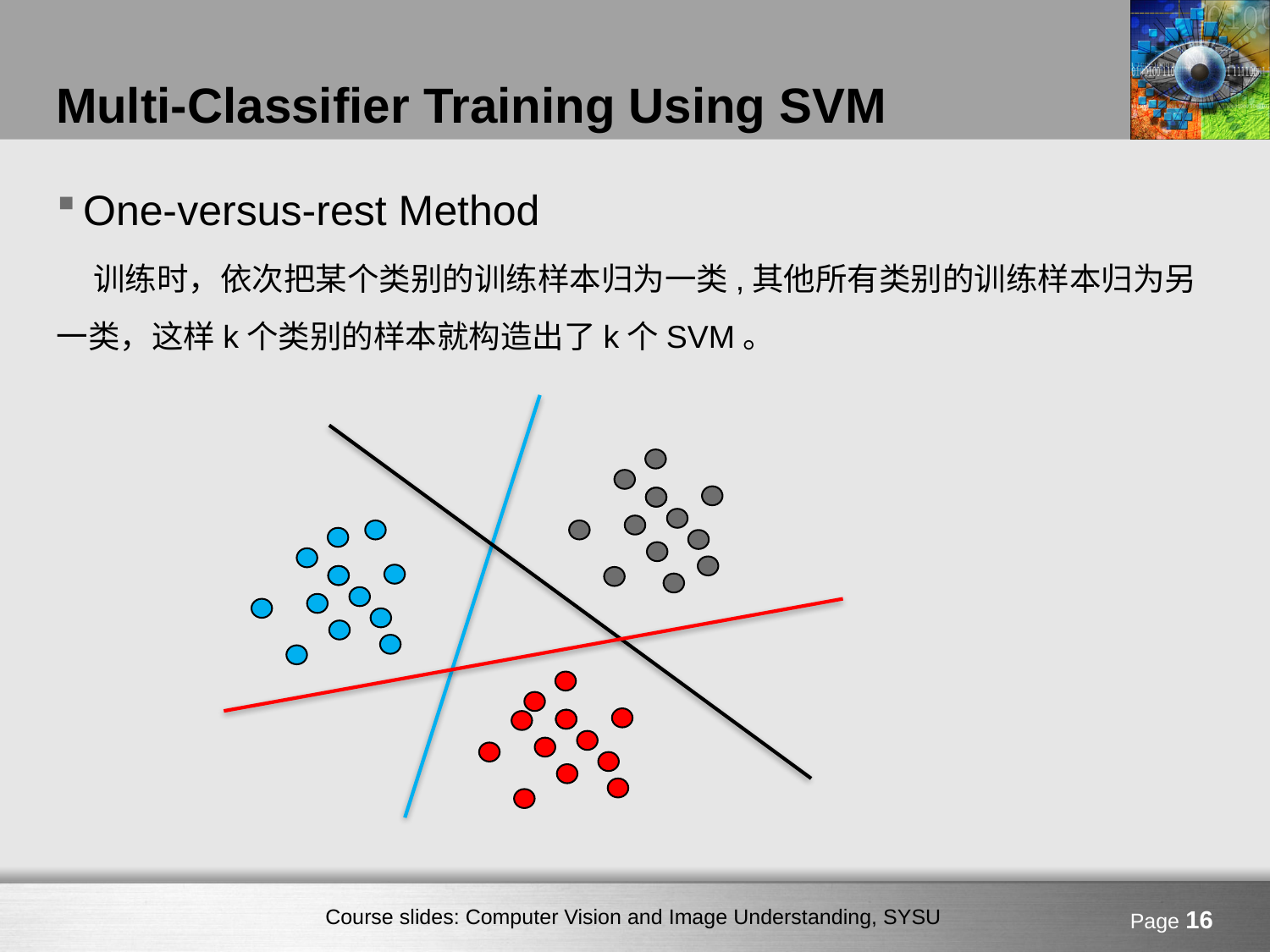

# Multi-Classifier Training Using SVM
One-versus-rest Method
    训练时，依次把某个类别的训练样本归为一类,其他所有类别的训练样本归为另一类，这样k个类别的样本就构造出了k个SVM。

Page 16